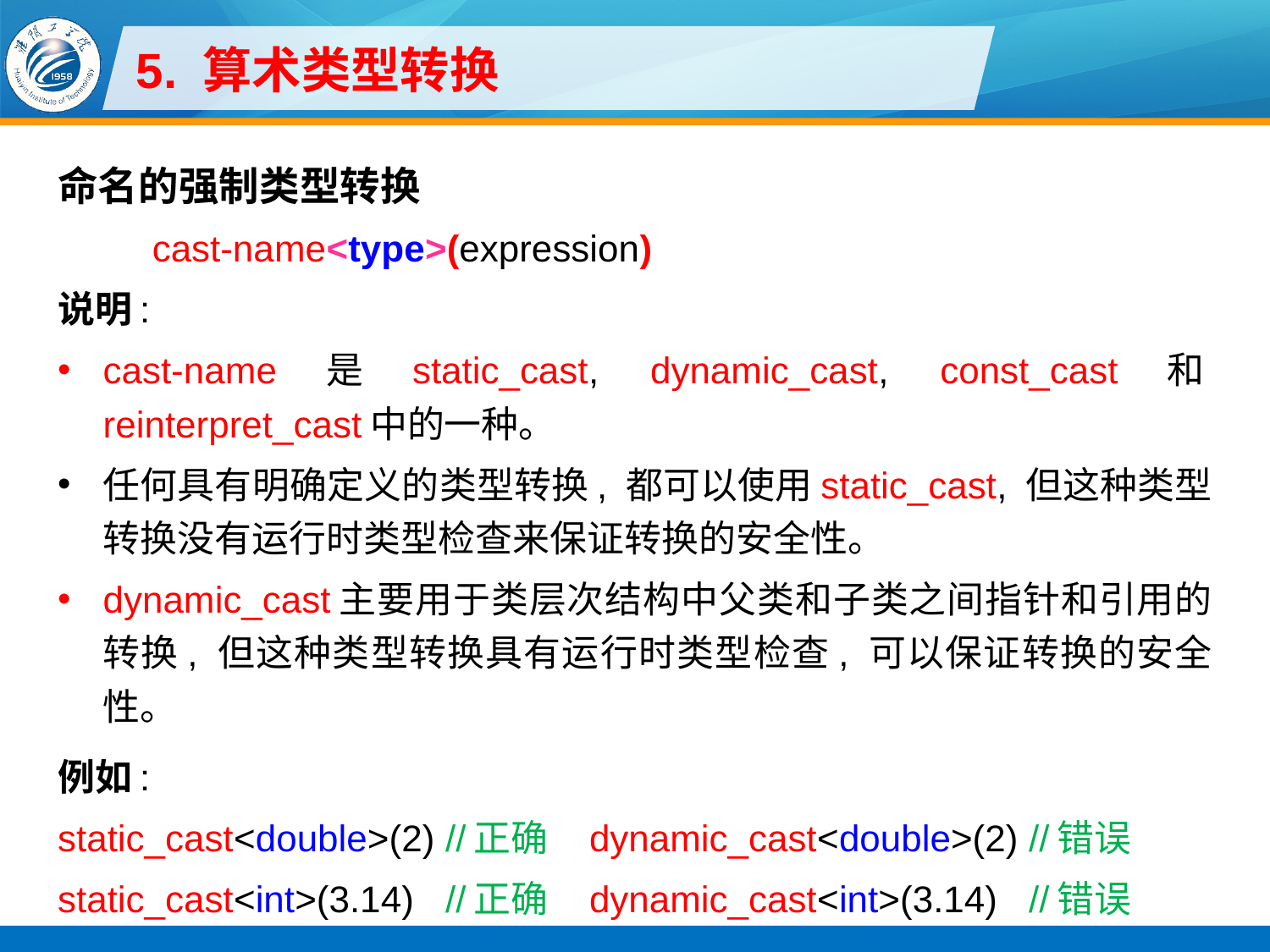

# 5. 算术类型转换
命名的强制类型转换
cast-name<type>(expression)
说明:
cast-name是static_cast, dynamic_cast, const_cast和reinterpret_cast中的一种。
任何具有明确定义的类型转换, 都可以使用static_cast, 但这种类型转换没有运行时类型检查来保证转换的安全性。
dynamic_cast主要用于类层次结构中父类和子类之间指针和引用的转换, 但这种类型转换具有运行时类型检查, 可以保证转换的安全性。
例如:
static_cast<double>(2) //正确    dynamic_cast<double>(2) //错误
static_cast<int>(3.14)   //正确    dynamic_cast<int>(3.14)   //错误